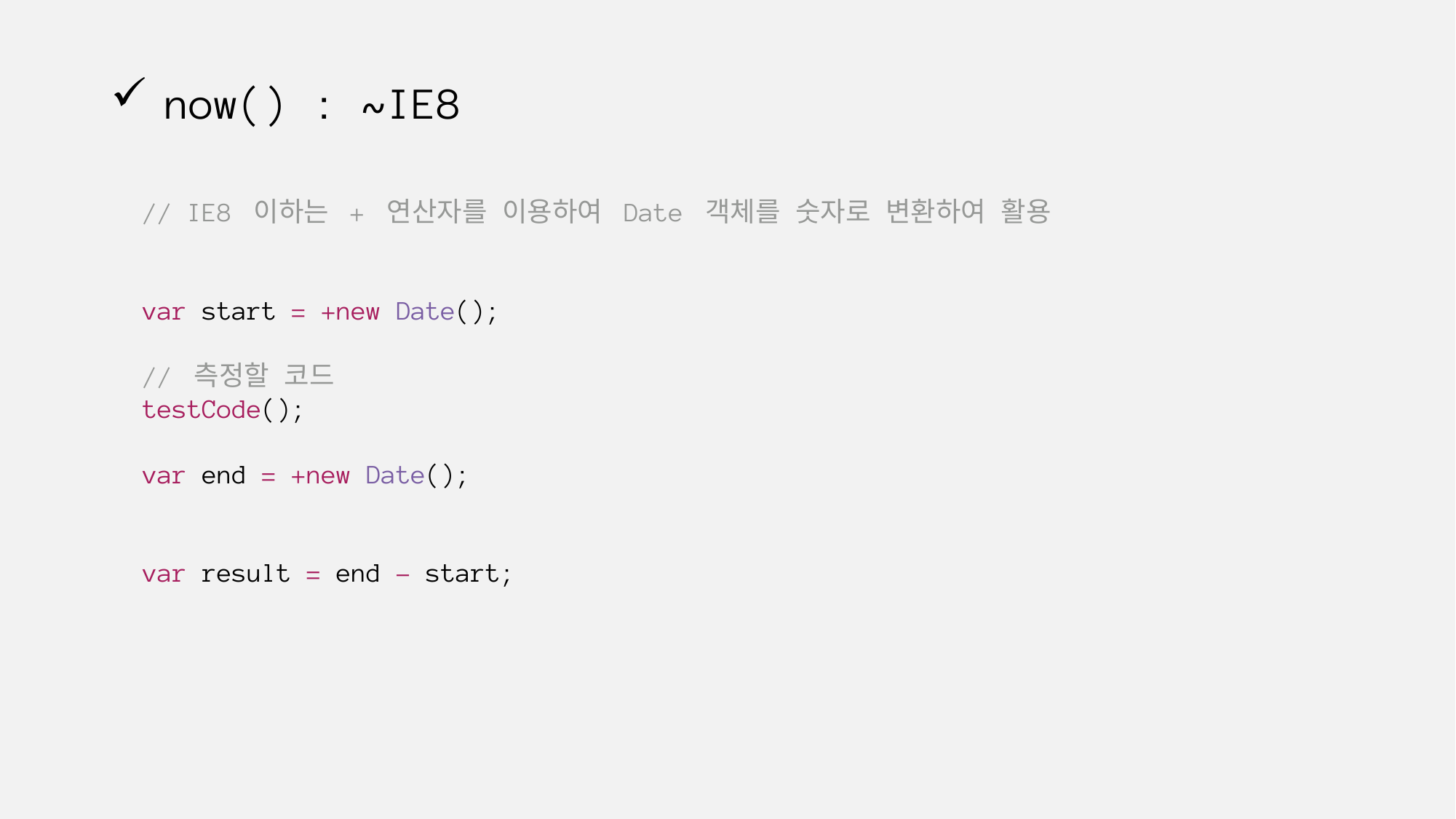

# now() : ~IE8
// IE8 이하는 + 연산자를 이용하여 Date 객체를 숫자로 변환하여 활용

var start = +new Date();

// 측정할 코드
testCode();

var end = +new Date();

var result = end - start;